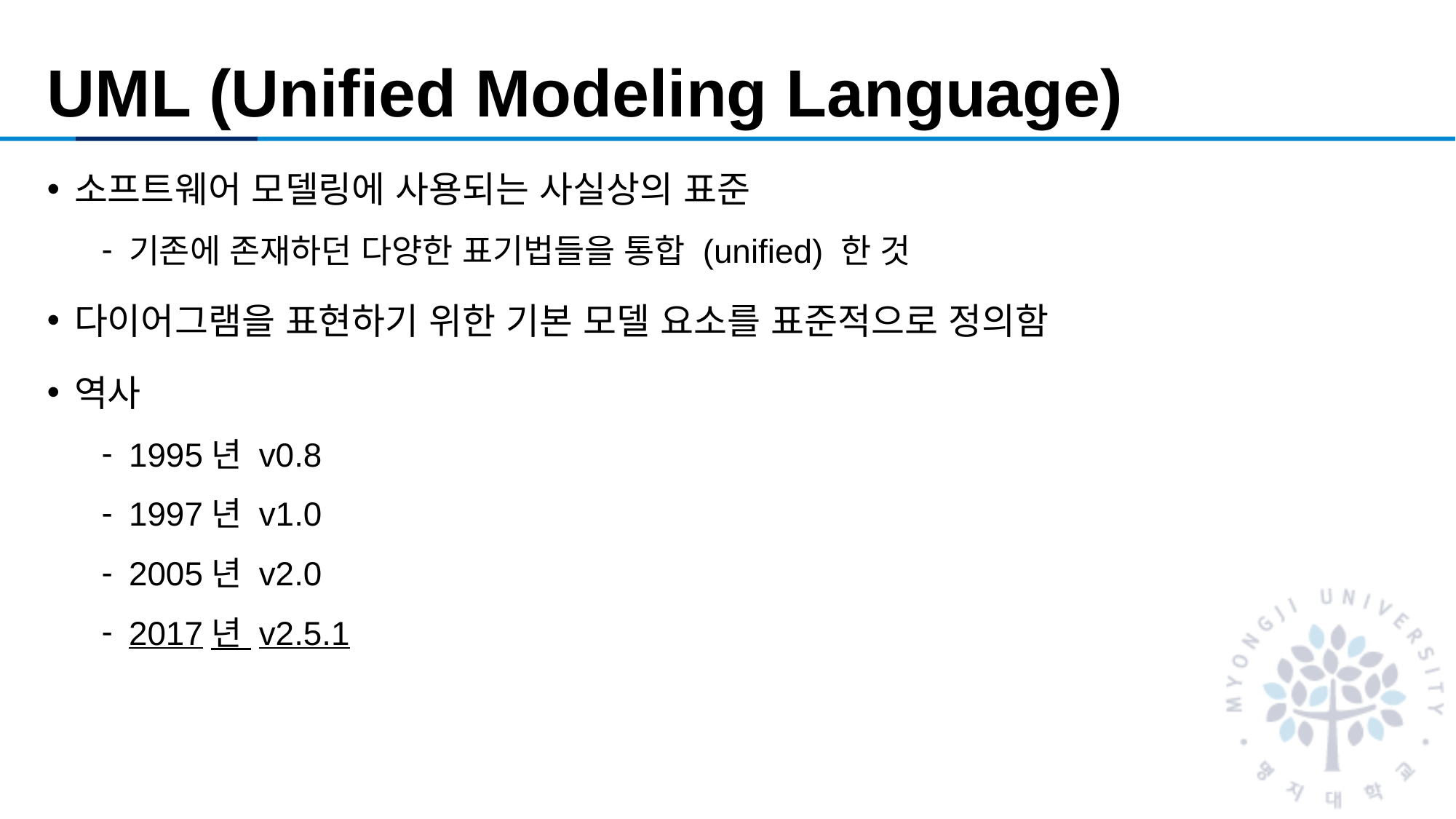

# UML (Unified Modeling Language)
소프트웨어 모델링에 사용되는 사실상의 표준
기존에 존재하던 다양한 표기법들을 통합 (unified) 한 것
다이어그램을 표현하기 위한 기본 모델 요소를 표준적으로 정의함
역사
1995년 v0.8
1997년 v1.0
2005년 v2.0
2017년 v2.5.1